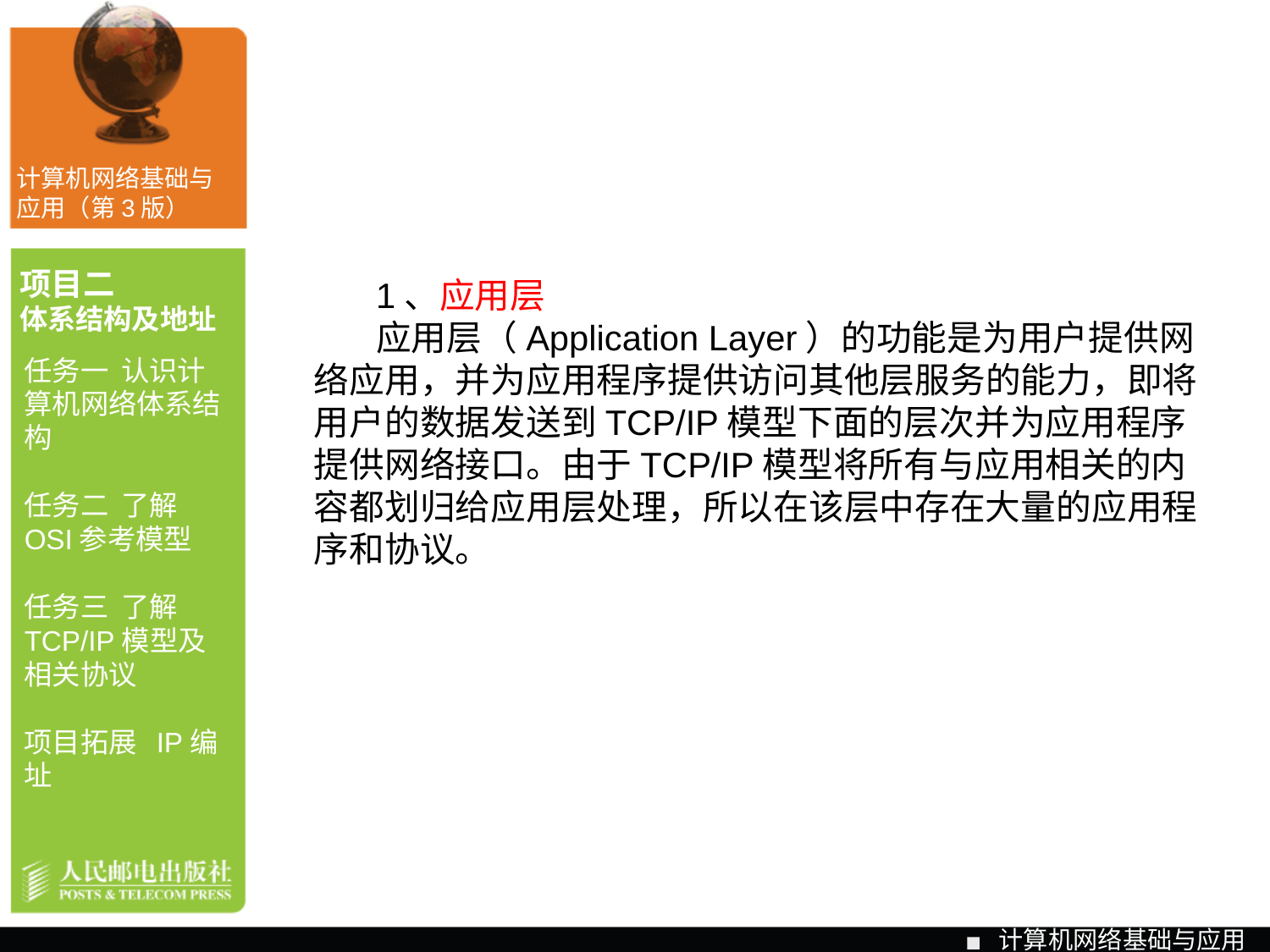

计算机网络基础与应用（第3版）
项目二
体系结构及地址
1、应用层
应用层（Application Layer）的功能是为用户提供网络应用，并为应用程序提供访问其他层服务的能力，即将用户的数据发送到TCP/IP模型下面的层次并为应用程序提供网络接口。由于TCP/IP模型将所有与应用相关的内容都划归给应用层处理，所以在该层中存在大量的应用程序和协议。
任务一  认识计算机网络体系结构

任务二  了解OSI参考模型

任务三  了解TCP/IP模型及相关协议

项目拓展  IP编址

计算机网络基础与应用